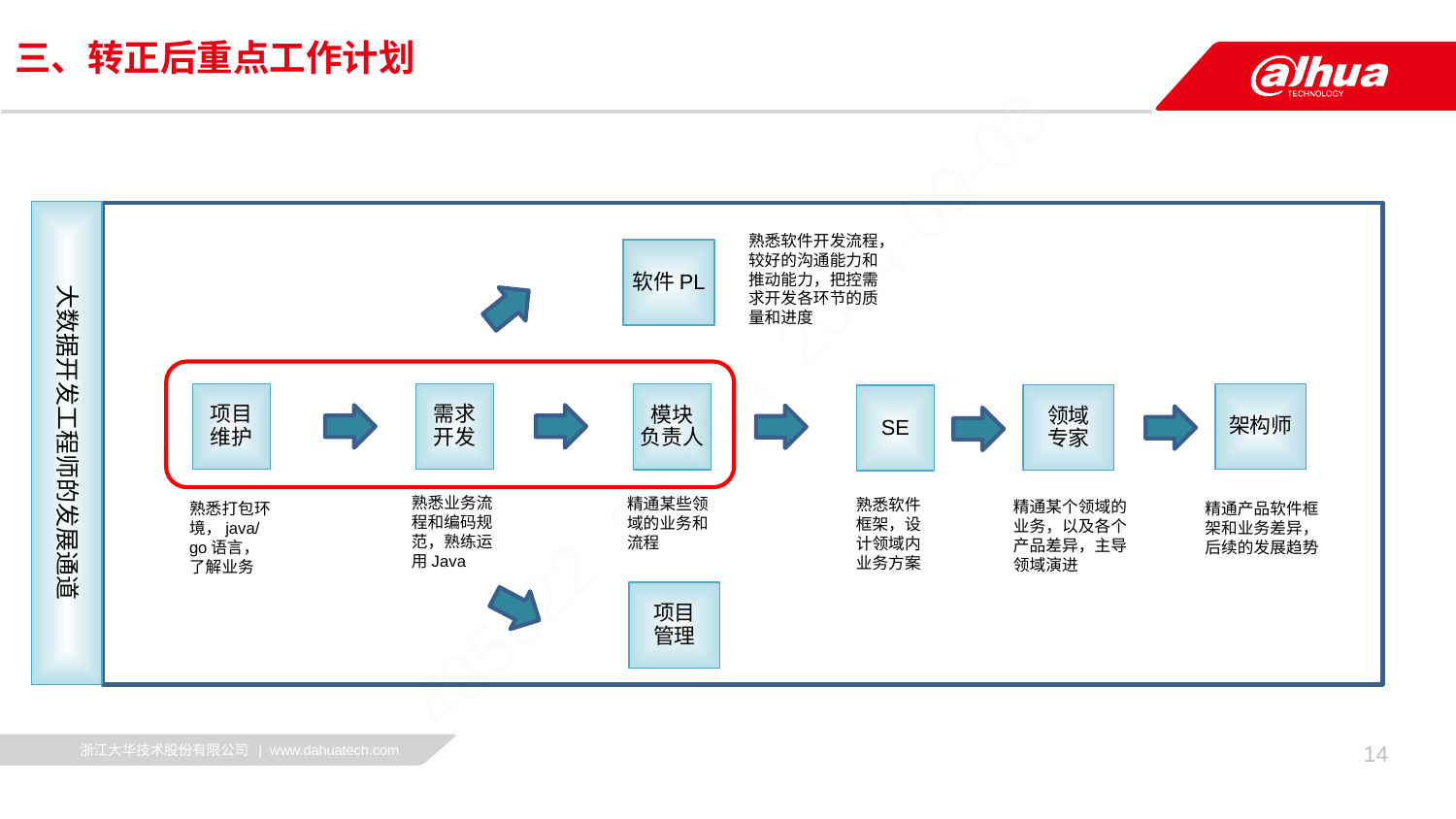

# 三、转正后重点工作计划
大数据开发工程师的发展通道

熟悉软件开发流程，较好的沟通能力和推动能力，把控需求开发各环节的质量和进度
软件PL

项目
维护
需求
开发
架构师
模块
负责人
领域
专家
SE

熟悉业务流程和编码规范，熟练运用Java
精通某些领域的业务和流程
熟悉软件框架，设计领域内业务方案
精通某个领域的业务，以及各个产品差异，主导领域演进
熟悉打包环境，java/go语言，了解业务
精通产品软件框架和业务差异，后续的发展趋势
项目
管理